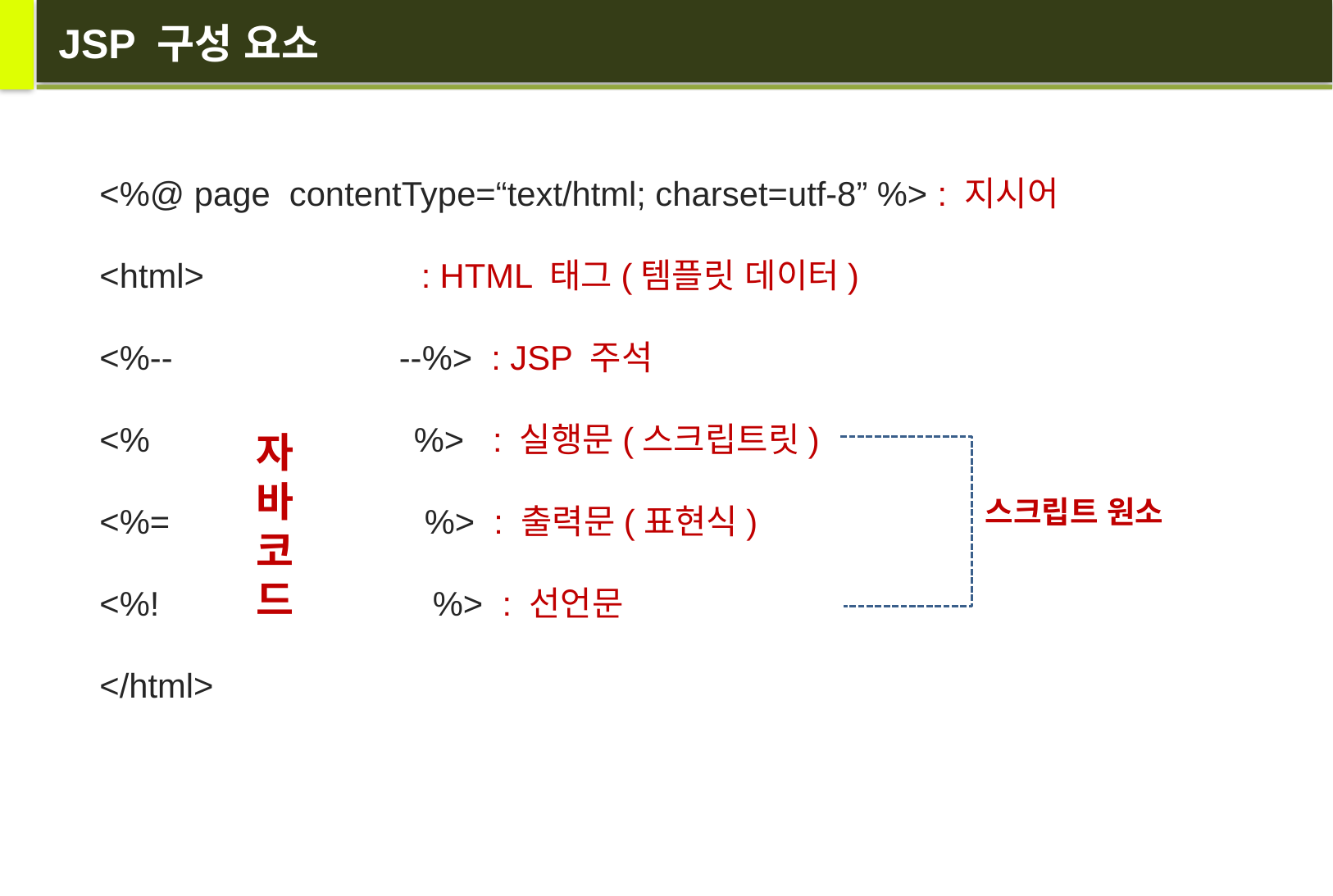

# JSP 구성 요소
<%@ page  contentType=“text/html; charset=utf-8” %> : 지시어

<html>                       : HTML 태그(템플릿 데이터)

<%--                        --%>  : JSP 주석

<%                            %>   : 실행문(스크립트릿)

<%=                           %>  : 출력문(표현식)

<%!                             %>  : 선언문

</html>
자
바
코
드

스크립트 원소